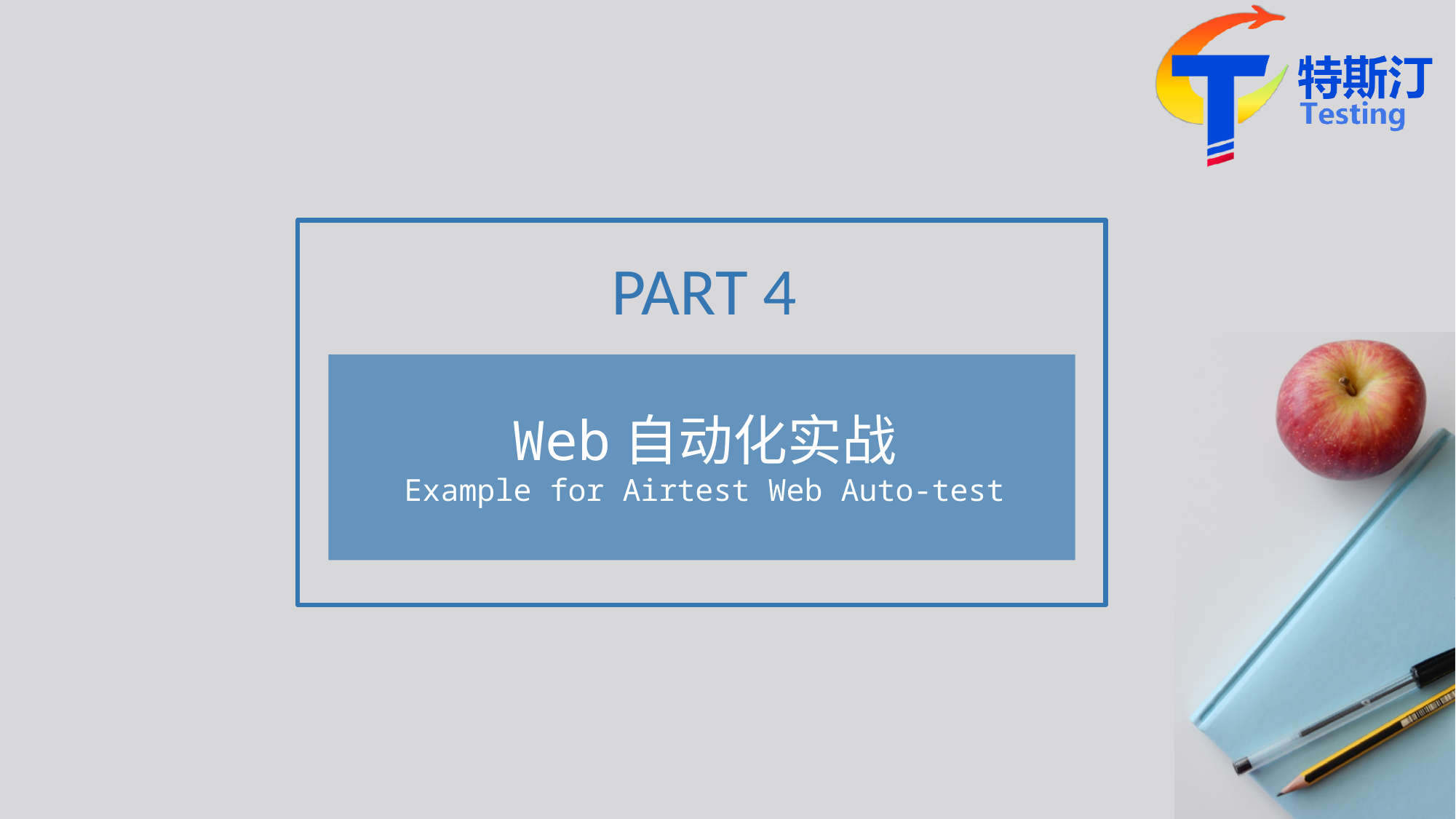

PART 4

Web自动化实战
Example for Airtest Web Auto-test